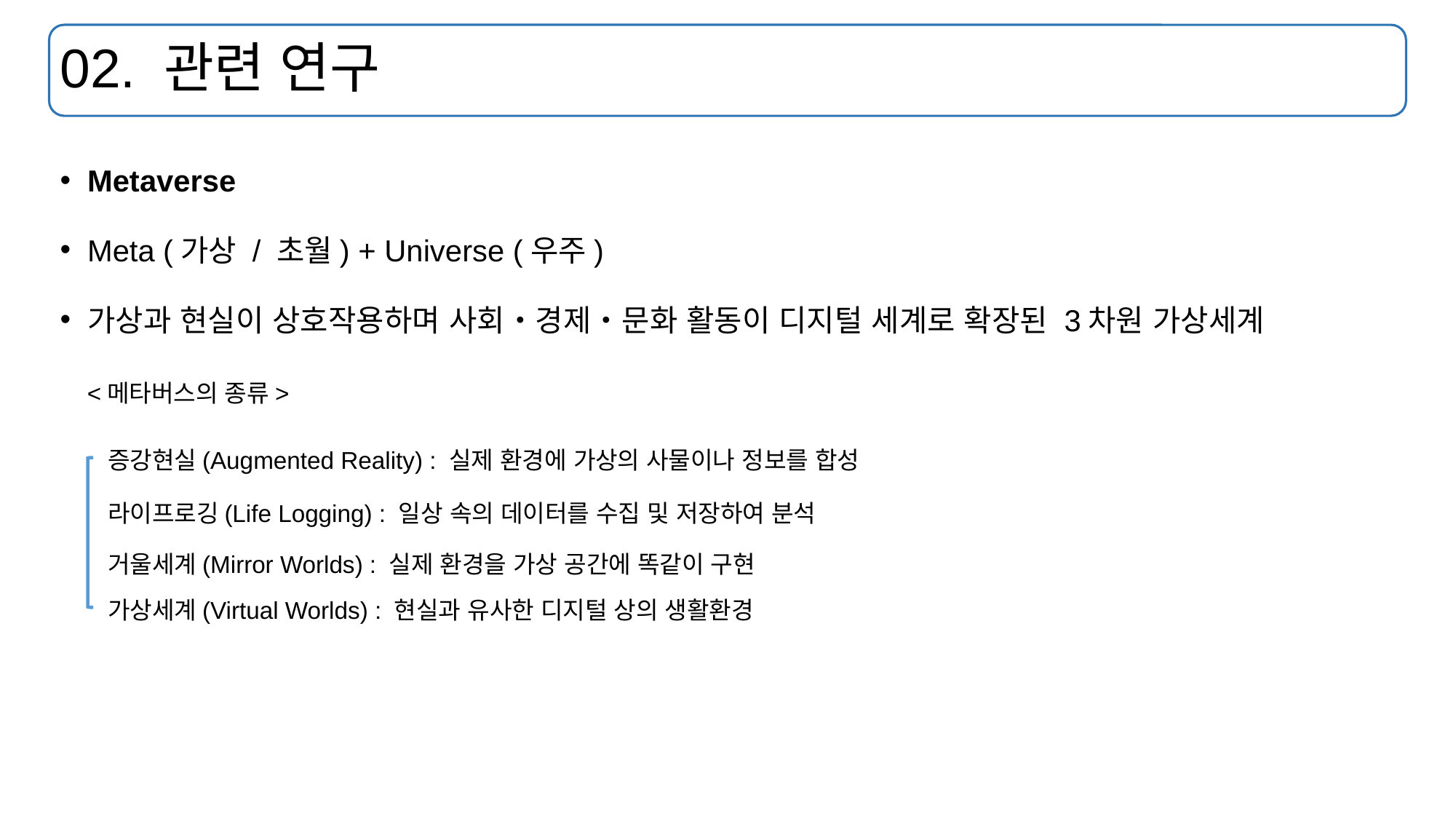

# 02. 관련 연구
Metaverse
Meta (가상 / 초월) + Universe (우주)
가상과 현실이 상호작용하며 사회・경제・문화 활동이 디지털 세계로 확장된 3차원 가상세계
<메타버스의 종류>
증강현실(Augmented Reality) : 실제 환경에 가상의 사물이나 정보를 합성

라이프로깅(Life Logging) : 일상 속의 데이터를 수집 및 저장하여 분석
거울세계(Mirror Worlds) : 실제 환경을 가상 공간에 똑같이 구현
가상세계(Virtual Worlds) : 현실과 유사한 디지털 상의 생활환경